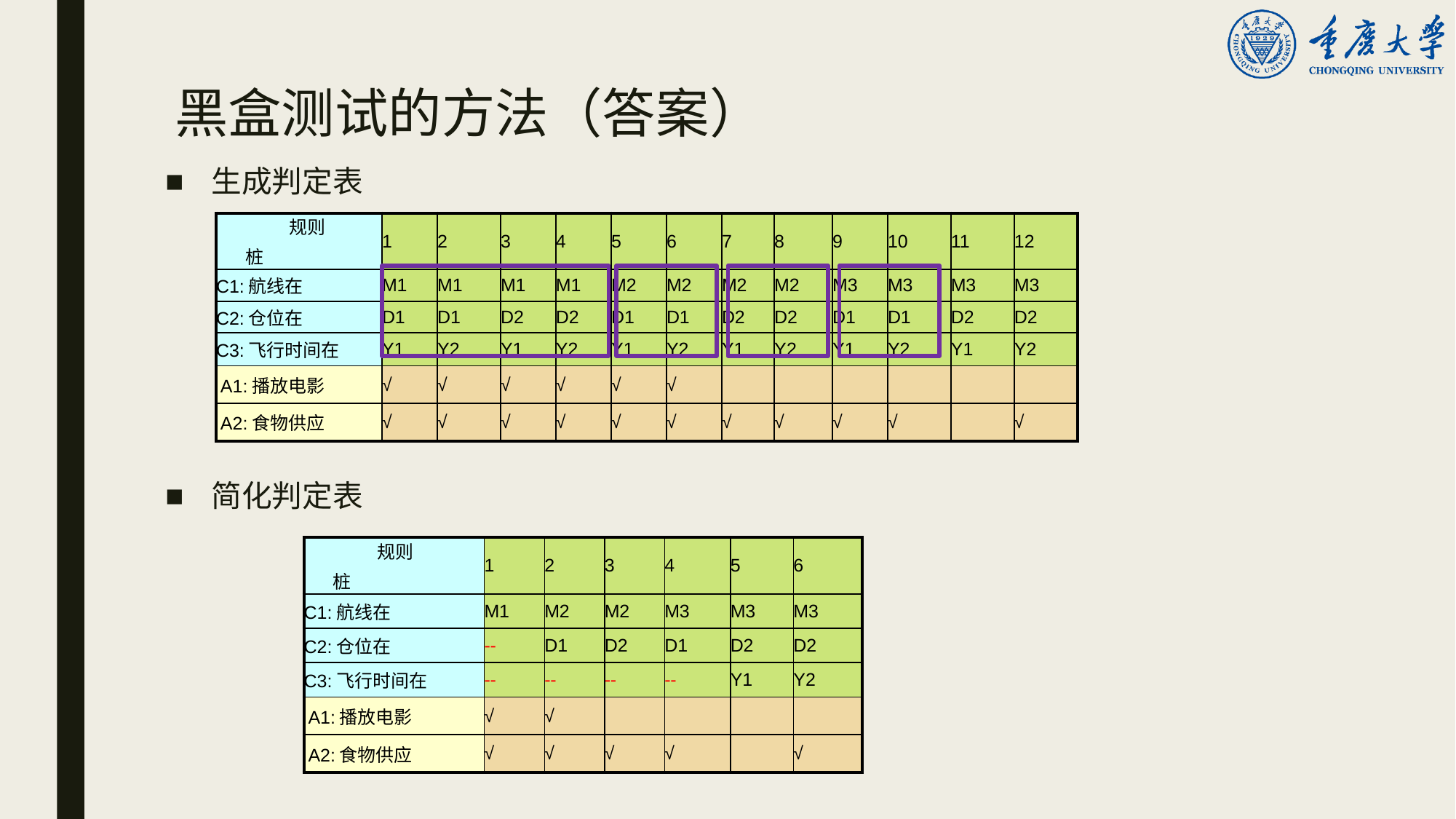

# 黑盒测试的方法（答案）
生成判定表

简化判定表
| 规则 桩 | 1 | 2 | 3 | 4 | 5 | 6 | 7 | 8 | 9 | 10 | 11 | 12 |
| --- | --- | --- | --- | --- | --- | --- | --- | --- | --- | --- | --- | --- |
| C1:航线在 | M1 | M1 | M1 | M1 | M2 | M2 | M2 | M2 | M3 | M3 | M3 | M3 |
| C2:仓位在 | D1 | D1 | D2 | D2 | D1 | D1 | D2 | D2 | D1 | D1 | D2 | D2 |
| C3:飞行时间在 | Y1 | Y2 | Y1 | Y2 | Y1 | Y2 | Y1 | Y2 | Y1 | Y2 | Y1 | Y2 |
| A1:播放电影 | √ | √ | √ | √ | √ | √ |  |  |  |  |  |  |
| A2:食物供应 | √ | √ | √ | √ | √ | √ | √ | √ | √ | √ |  | √ |

| 规则 桩 | 1 | 2 | 3 | 4 | 5 | 6 |
| --- | --- | --- | --- | --- | --- | --- |
| C1:航线在 | M1 | M2 | M2 | M3 | M3 | M3 |
| C2:仓位在 | -- | D1 | D2 | D1 | D2 | D2 |
| C3:飞行时间在 | -- | -- | -- | -- | Y1 | Y2 |
| A1:播放电影 | √ | √ |  |  |  |  |
| A2:食物供应 | √ | √ | √ | √ |  | √ |